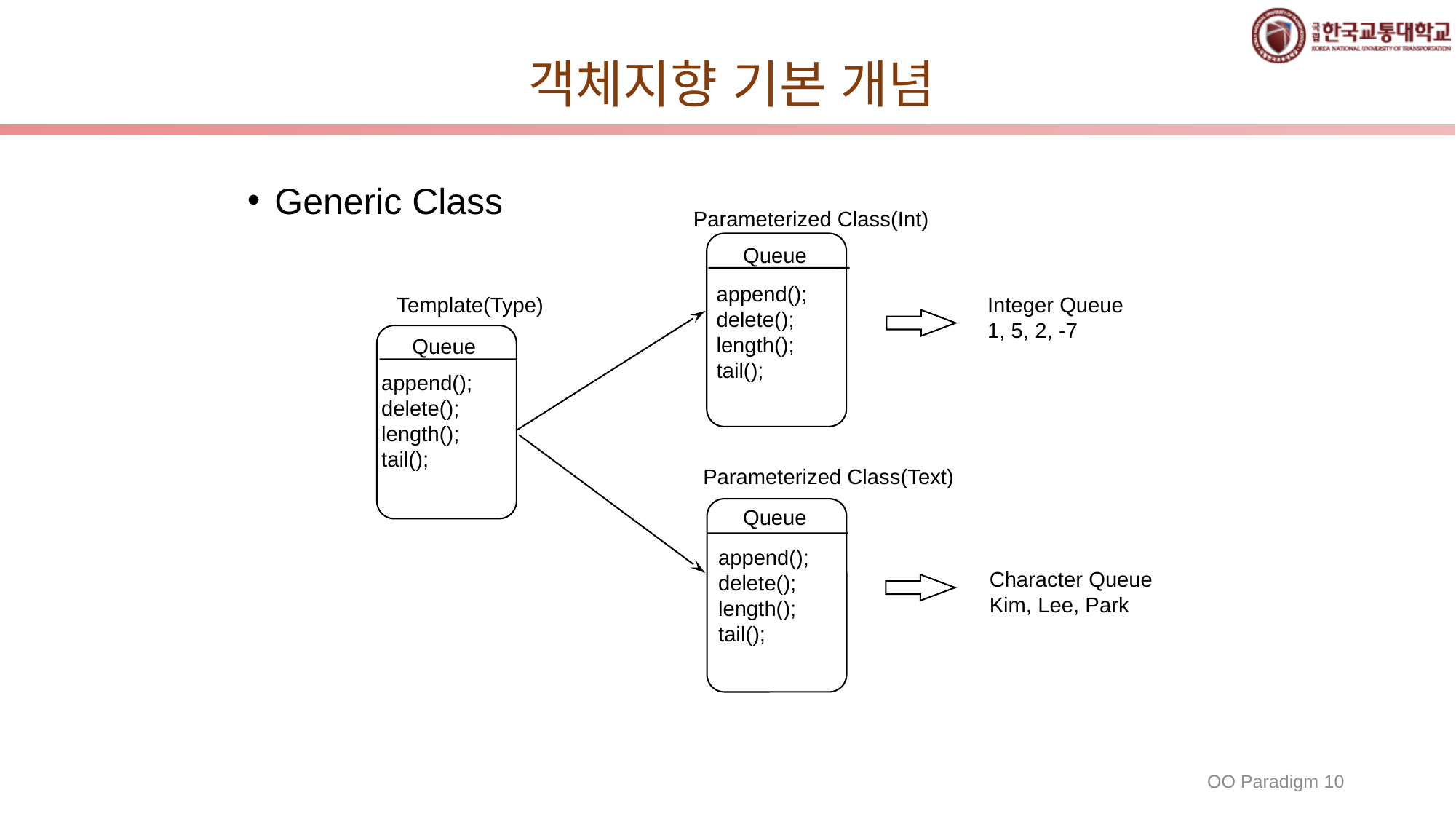

# 객체지향 기본 개념
Generic Class
Parameterized Class(Int)

Queue

append();
delete();
length();
tail();
Integer Queue
1, 5, 2, -7
Template(Type)

Queue

append();
delete();
length();
tail();

Parameterized Class(Text)
Queue

append();
delete();
length();
tail();
Character Queue
Kim, Lee, Park

OO Paradigm 10